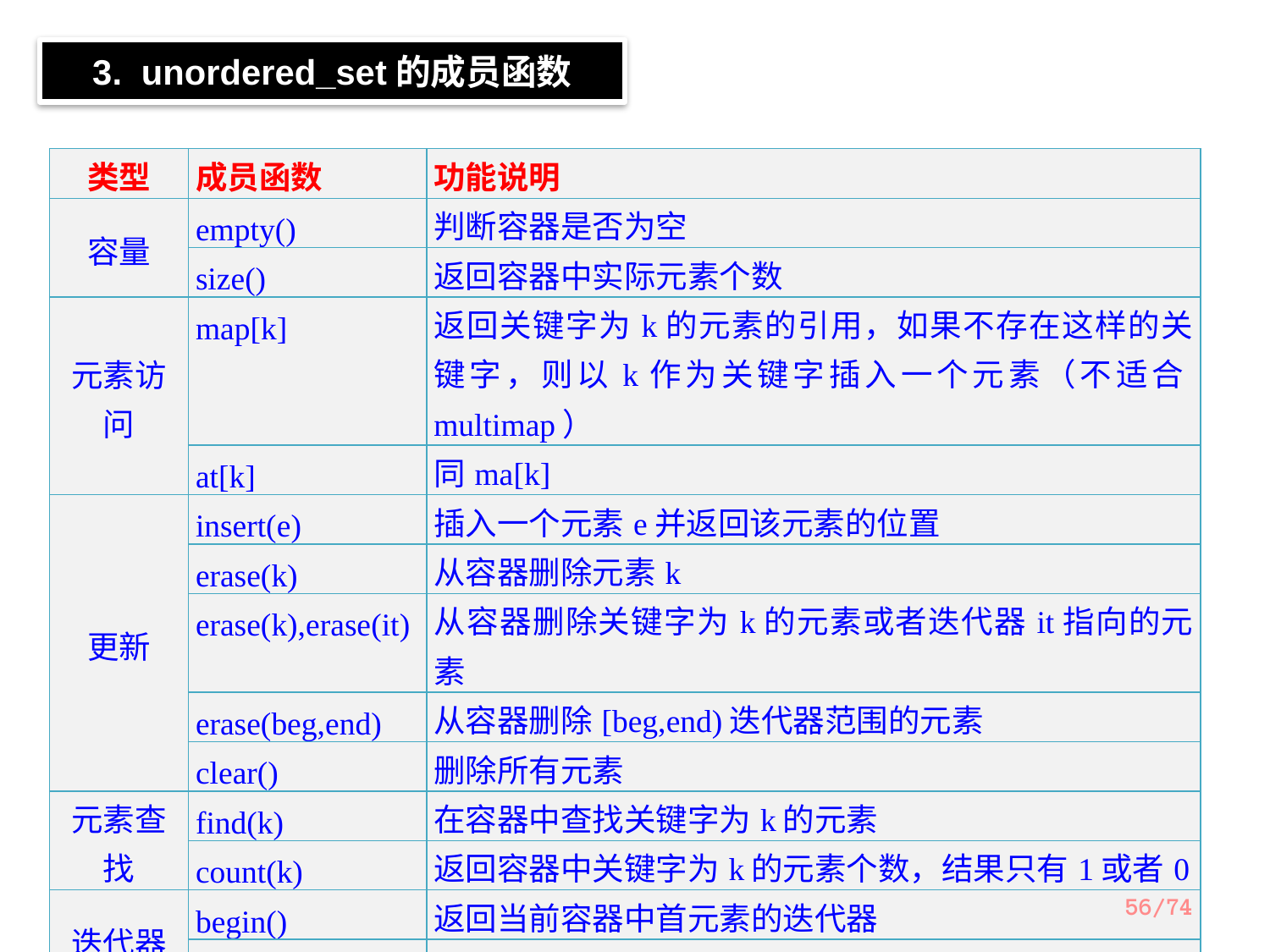

3.  unordered_set的成员函数
| 类型 | 成员函数 | 功能说明 |
| --- | --- | --- |
| 容量 | empty() | 判断容器是否为空 |
|  | size() | 返回容器中实际元素个数 |
| 元素访问 | map[k] | 返回关键字为k的元素的引用，如果不存在这样的关键字，则以k作为关键字插入一个元素（不适合multimap） |
|  | at[k] | 同ma[k] |
| 更新 | insert(e) | 插入一个元素e并返回该元素的位置 |
|  | erase(k) | 从容器删除元素k |
|  | erase(k),erase(it) | 从容器删除关键字为k的元素或者迭代器it指向的元素 |
|  | erase(beg,end) | 从容器删除[beg,end)迭代器范围的元素 |
|  | clear() | 删除所有元素 |
| 元素查找 | find(k) | 在容器中查找关键字为k的元素 |
|  | count(k) | 返回容器中关键字为k的元素个数，结果只有1或者0 |
| 迭代器 | begin() | 返回当前容器中首元素的迭代器 |
|  | end() | 返回当前容器中末尾元素的后一个元素的迭代器 |
56/74